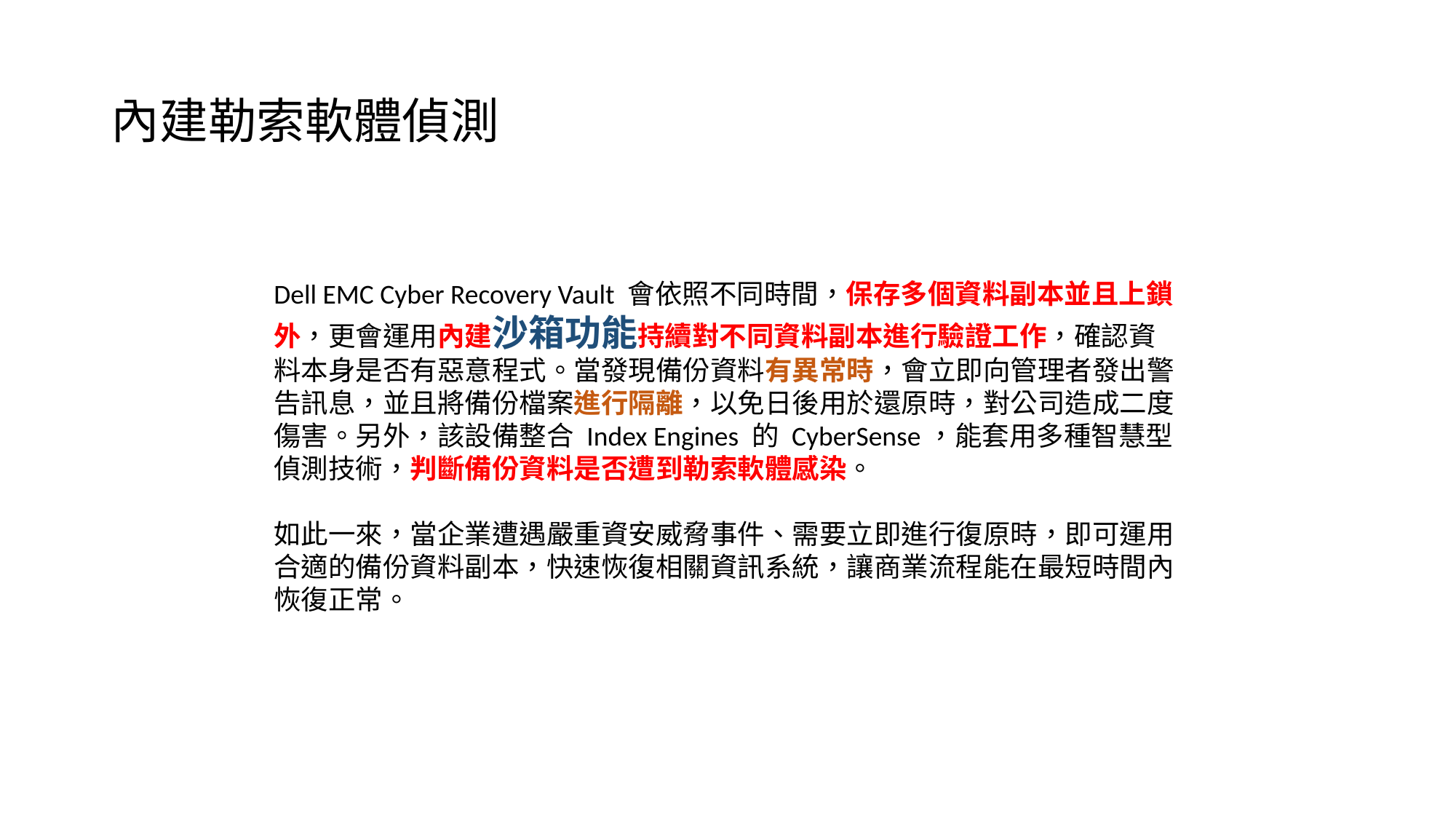

# 內建勒索軟體偵測
Dell EMC Cyber Recovery Vault 會依照不同時間，保存多個資料副本並且上鎖外，更會運用內建沙箱功能持續對不同資料副本進行驗證工作，確認資料本身是否有惡意程式。當發現備份資料有異常時，會立即向管理者發出警告訊息，並且將備份檔案進行隔離，以免日後用於還原時，對公司造成二度傷害。另外，該設備整合 Index Engines 的 CyberSense，能套用多種智慧型偵測技術，判斷備份資料是否遭到勒索軟體感染。

如此一來，當企業遭遇嚴重資安威脅事件、需要立即進行復原時，即可運用合適的備份資料副本，快速恢復相關資訊系統，讓商業流程能在最短時間內恢復正常。